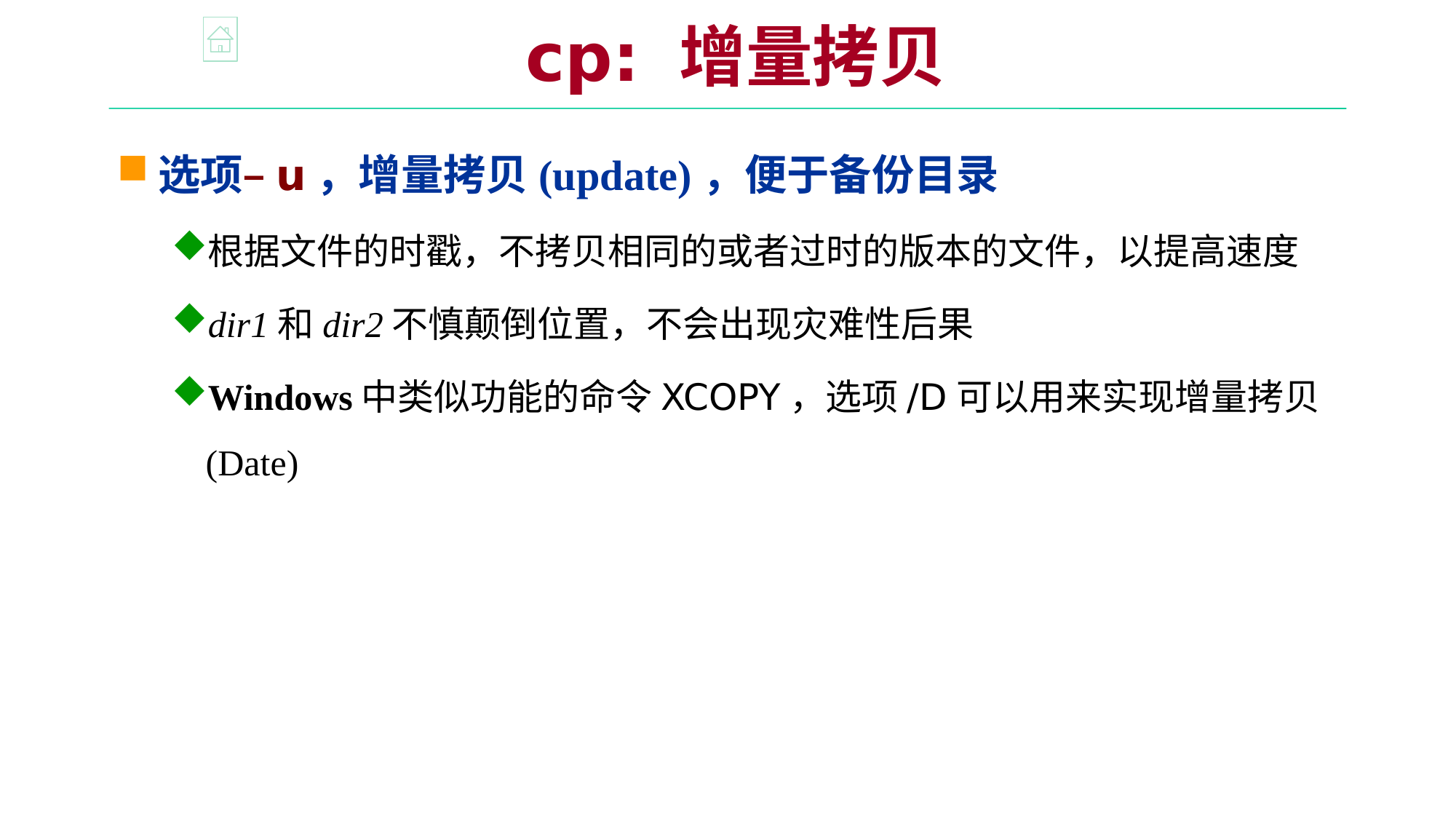

cp: 增量拷贝

选项–u，增量拷贝(update)，便于备份目录
根据文件的时戳，不拷贝相同的或者过时的版本的文件，以提高速度
dir1和dir2不慎颠倒位置，不会出现灾难性后果
Windows中类似功能的命令XCOPY，选项/D可以用来实现增量拷贝(Date)